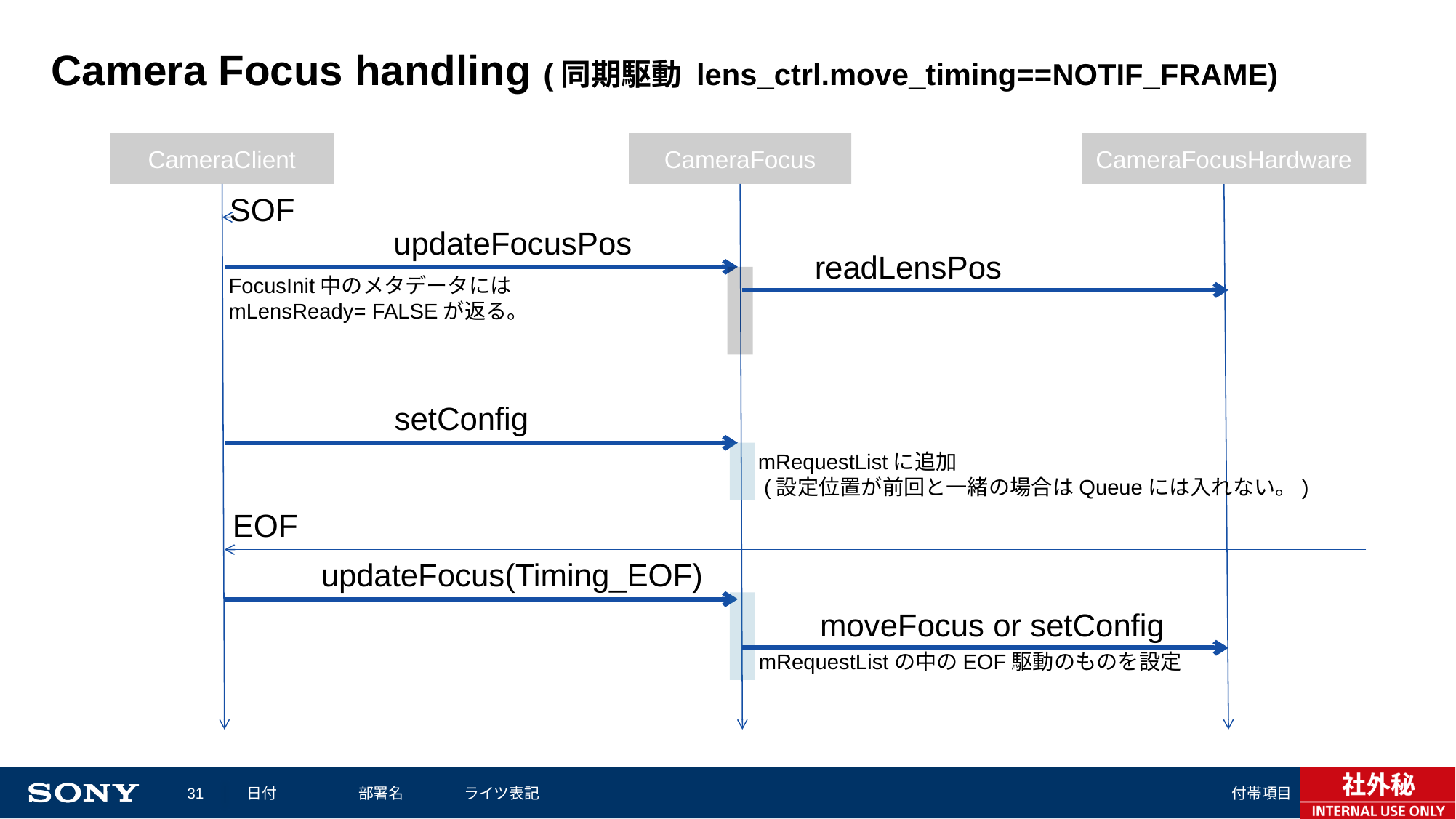

# Camera Focus handling (同期駆動 lens_ctrl.move_timing==NOTIF_FRAME)
CameraClient
CameraFocus
CameraFocusHardware
SOF
updateFocusPos
readLensPos
FocusInit中のメタデータには
mLensReady= FALSEが返る。

setConfig

mRequestListに追加
 (設定位置が前回と一緒の場合はQueueには入れない。)
EOF
updateFocus(Timing_EOF)

moveFocus or setConfig
mRequestListの中のEOF駆動のものを設定